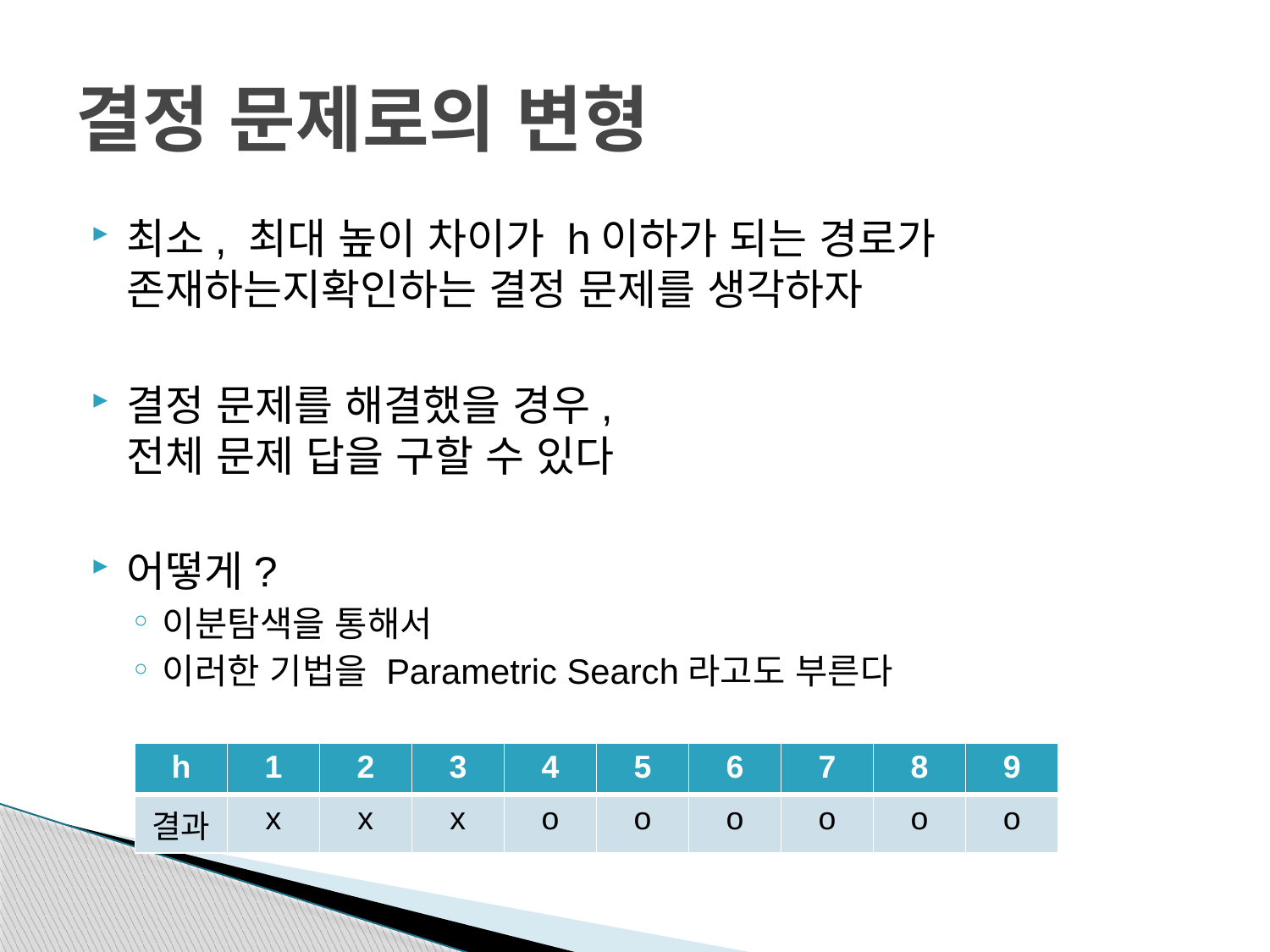

# 결정 문제로의 변형
최소, 최대 높이 차이가 h이하가 되는 경로가 존재하는지확인하는 결정 문제를 생각하자

결정 문제를 해결했을 경우,
전체 문제 답을 구할 수 있다

어떻게?
이분탐색을 통해서
이러한 기법을 Parametric Search라고도 부른다
| h | 1 | 2 | 3 | 4 | 5 | 6 | 7 | 8 | 9 |
| --- | --- | --- | --- | --- | --- | --- | --- | --- | --- |
| 결과 | x | x | x | o | o | o | o | o | o |